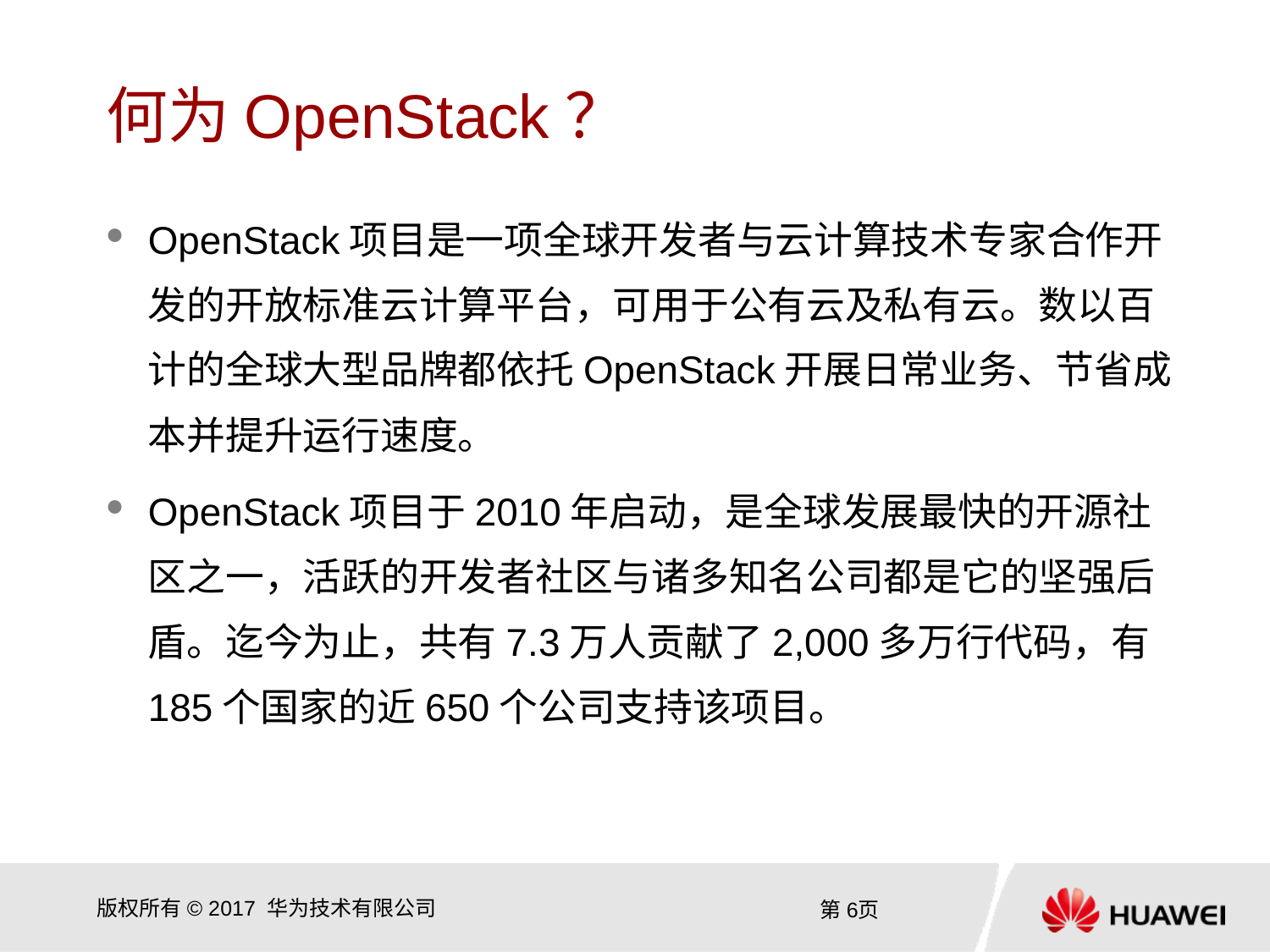

# 何为OpenStack？
OpenStack项目是一项全球开发者与云计算技术专家合作开发的开放标准云计算平台，可用于公有云及私有云。数以百计的全球大型品牌都依托OpenStack开展日常业务、节省成本并提升运行速度。
OpenStack项目于2010年启动，是全球发展最快的开源社区之一，活跃的开发者社区与诸多知名公司都是它的坚强后盾。迄今为止，共有7.3万人贡献了2,000多万行代码，有185个国家的近650个公司支持该项目。